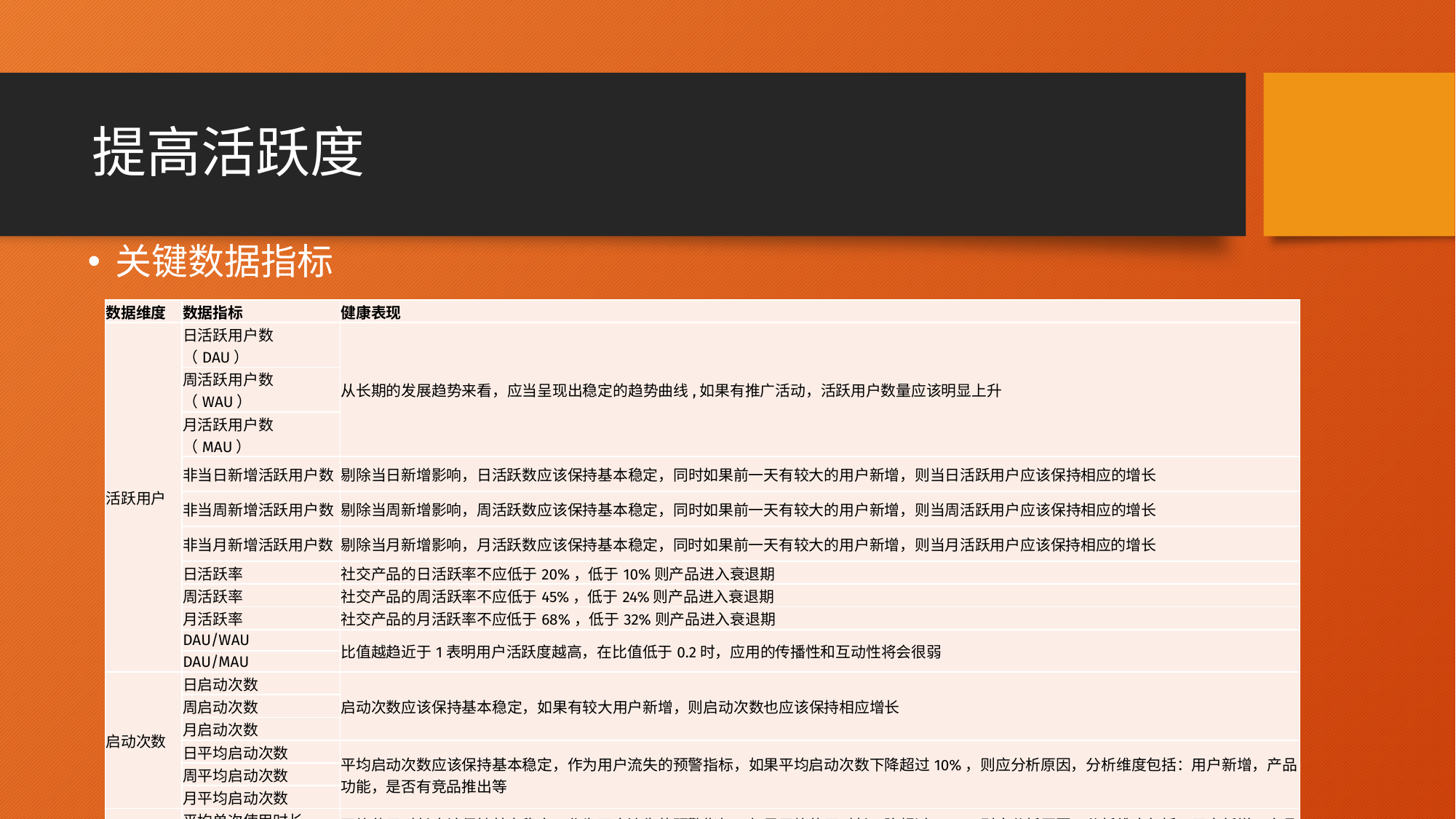

# 提高活跃度
关键数据指标

| 数据维度 | 数据指标 | 健康表现 |
| --- | --- | --- |
| 活跃用户 | 日活跃用户数（DAU） | 从长期的发展趋势来看，应当呈现出稳定的趋势曲线,如果有推广活动，活跃用户数量应该明显上升 |
|  | 周活跃用户数（WAU） |  |
|  | 月活跃用户数（MAU） |  |
|  | 非当日新增活跃用户数 | 剔除当日新增影响，日活跃数应该保持基本稳定，同时如果前一天有较大的用户新增，则当日活跃用户应该保持相应的增长 |
|  | 非当周新增活跃用户数 | 剔除当周新增影响，周活跃数应该保持基本稳定，同时如果前一天有较大的用户新增，则当周活跃用户应该保持相应的增长 |
|  | 非当月新增活跃用户数 | 剔除当月新增影响，月活跃数应该保持基本稳定，同时如果前一天有较大的用户新增，则当月活跃用户应该保持相应的增长 |
|  | 日活跃率 | 社交产品的日活跃率不应低于20%，低于10%则产品进入衰退期 |
|  | 周活跃率 | 社交产品的周活跃率不应低于45%，低于24%则产品进入衰退期 |
|  | 月活跃率 | 社交产品的月活跃率不应低于68%，低于32%则产品进入衰退期 |
|  | DAU/WAU | 比值越趋近于1表明用户活跃度越高，在比值低于0.2时，应用的传播性和互动性将会很弱 |
|  | DAU/MAU |  |
| 启动次数 | 日启动次数 | 启动次数应该保持基本稳定，如果有较大用户新增，则启动次数也应该保持相应增长 |
|  | 周启动次数 |  |
|  | 月启动次数 |  |
|  | 日平均启动次数 | 平均启动次数应该保持基本稳定，作为用户流失的预警指标，如果平均启动次数下降超过10%，则应分析原因，分析维度包括：用户新增，产品功能，是否有竞品推出等 |
|  | 周平均启动次数 |  |
|  | 月平均启动次数 |  |
| 使用时长 | 平均单次使用时长 | 平均使用时长应该保持基本稳定，作为用户流失的预警指标，如果平均使用时长下降超过10%，则应分析原因，分析维度包括：用户新增，产品功能，是否有竞品推出、内容变化等 |
|  | 平均日使用时长 |  |